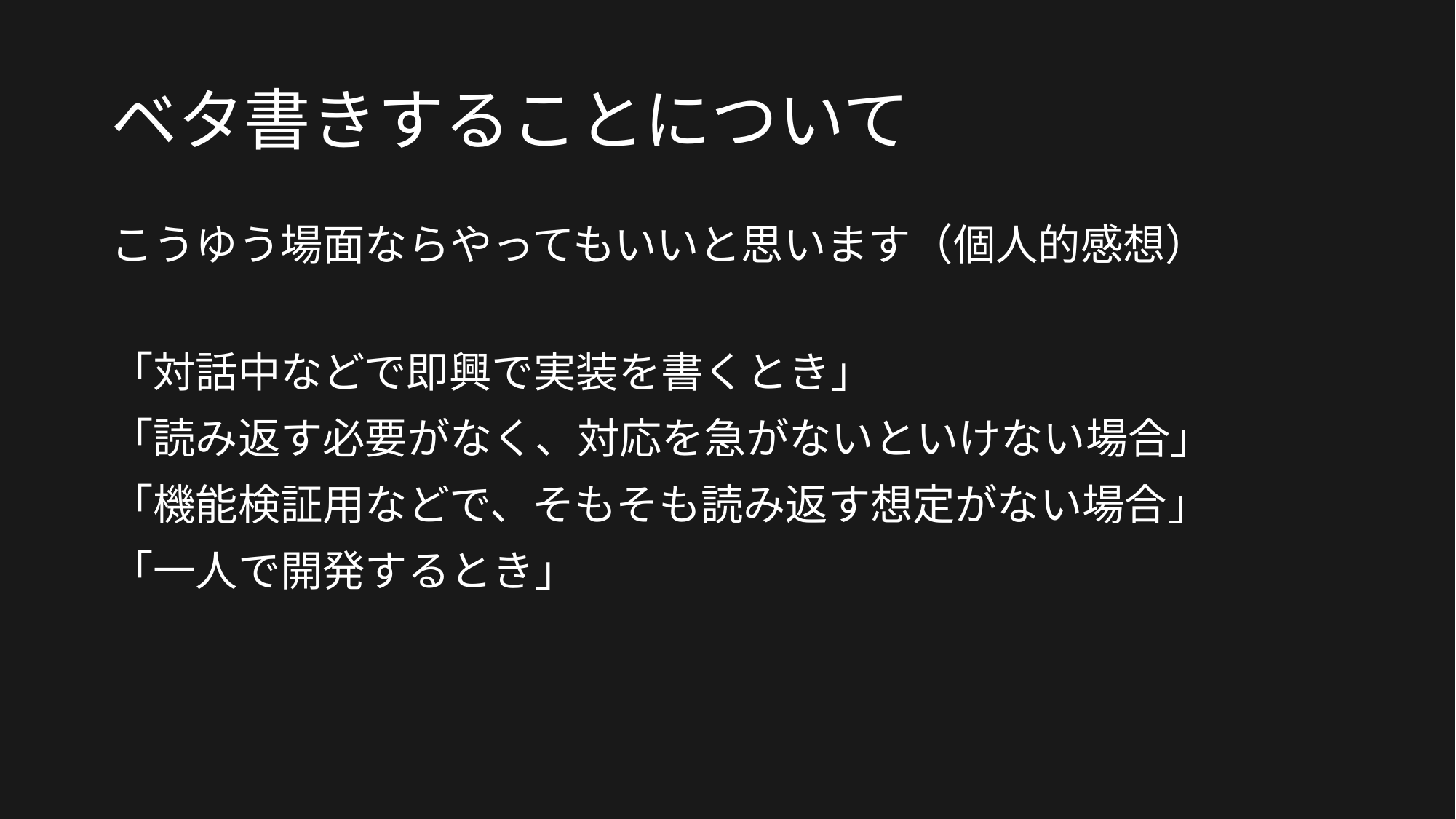

# ベタ書きすることについて
こうゆう場面ならやってもいいと思います（個人的感想）

「対話中などで即興で実装を書くとき」
「読み返す必要がなく、対応を急がないといけない場合」
「機能検証用などで、そもそも読み返す想定がない場合」
「一人で開発するとき」